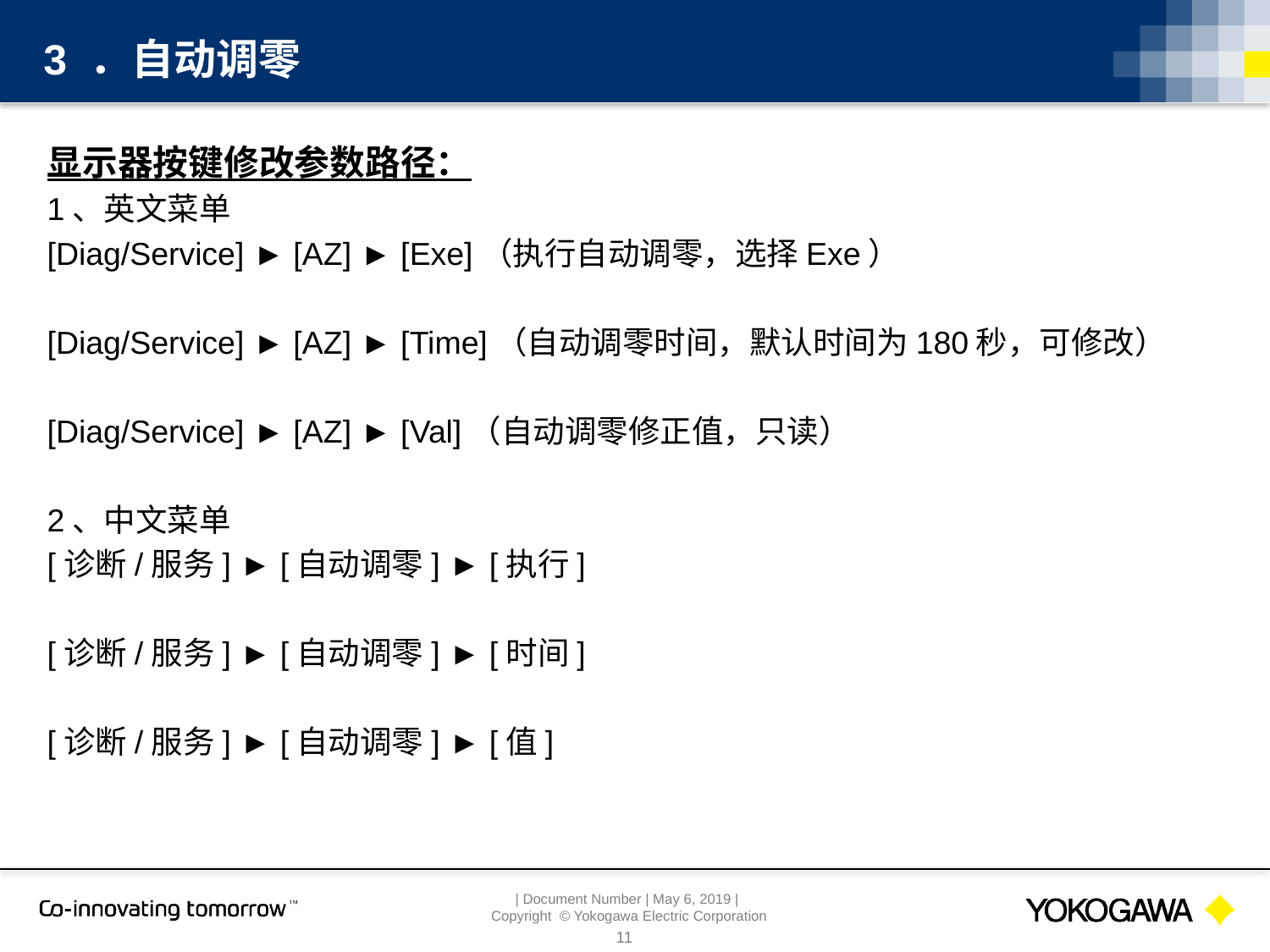

3 ．自动调零
显示器按键修改参数路径：
1、英文菜单
[Diag/Service] ► [AZ] ► [Exe]（执行自动调零，选择Exe）

[Diag/Service] ► [AZ] ► [Time]（自动调零时间，默认时间为180秒，可修改）

[Diag/Service] ► [AZ] ► [Val]（自动调零修正值，只读）

2、中文菜单
[诊断/服务] ► [自动调零] ► [执行]

[诊断/服务] ► [自动调零] ► [时间]

[诊断/服务] ► [自动调零] ► [值]